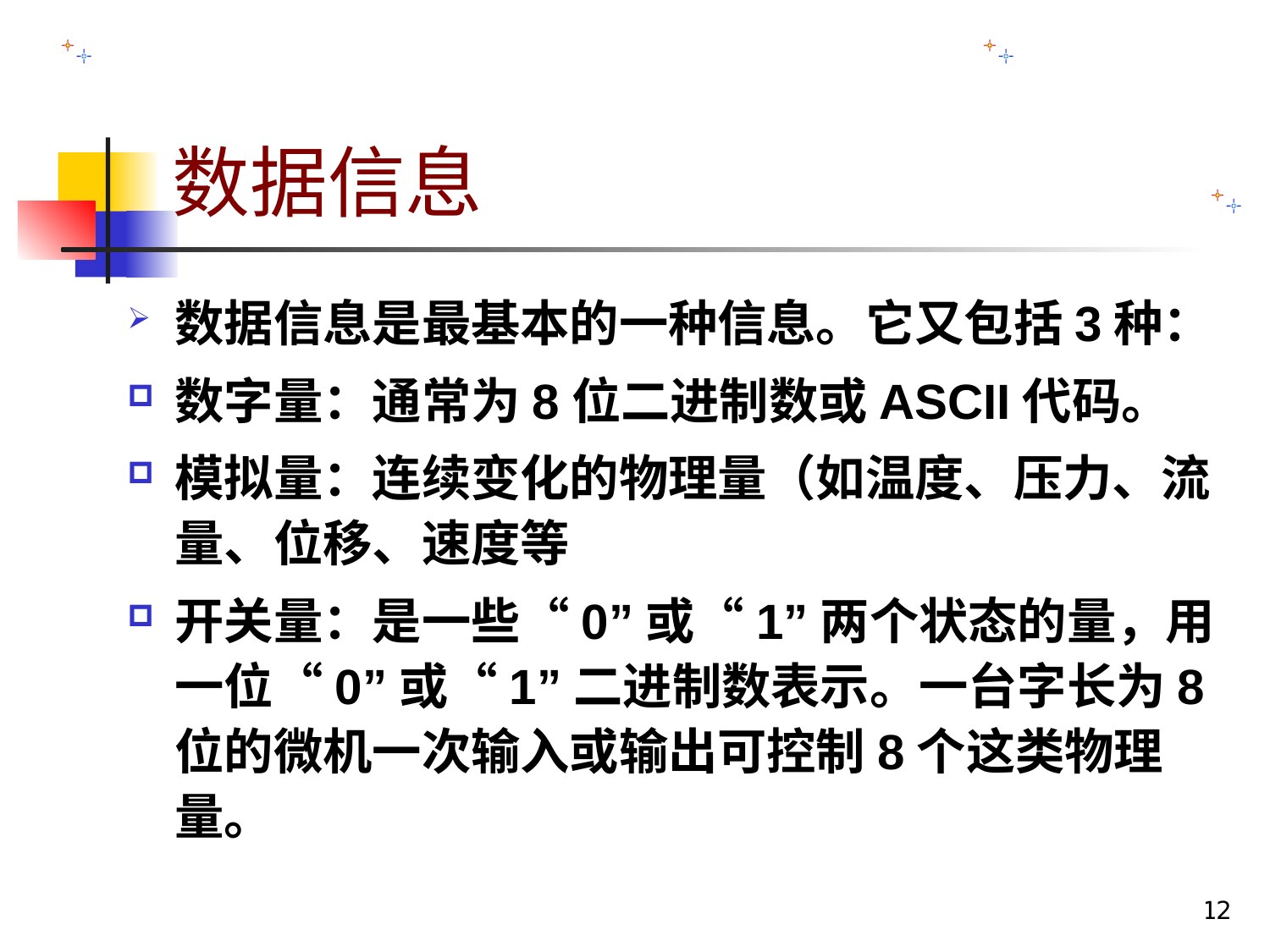

数据信息
数据信息是最基本的一种信息。它又包括3种：
数字量：通常为8位二进制数或ASCII代码。
模拟量：连续变化的物理量（如温度、压力、流量、位移、速度等
开关量：是一些“0”或“1”两个状态的量，用一位“0”或“1”二进制数表示。一台字长为8位的微机一次输入或输出可控制8个这类物理量。

12